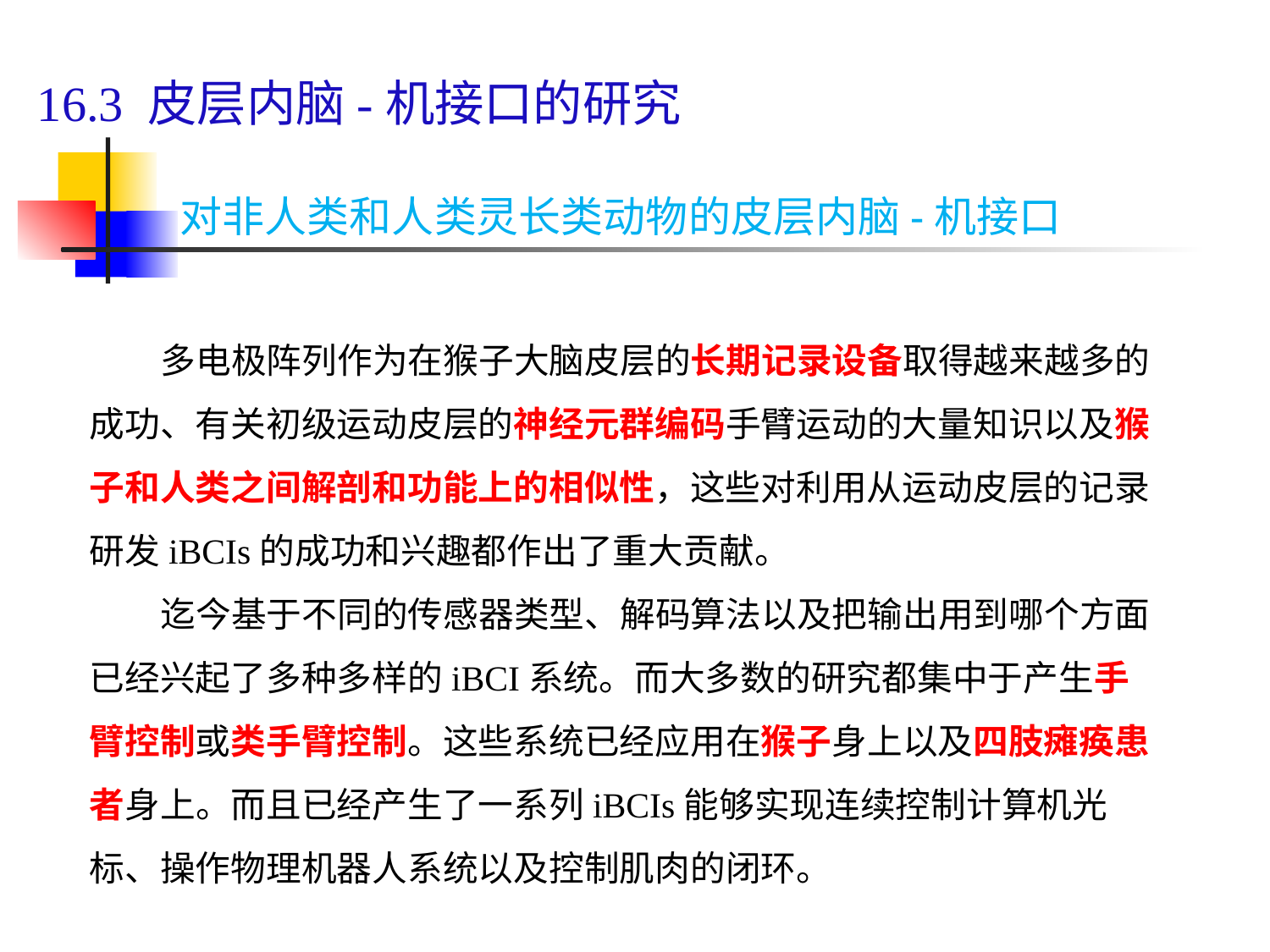

# 16.3 皮层内脑-机接口的研究
对非人类和人类灵长类动物的皮层内脑-机接口
        多电极阵列作为在猴子大脑皮层的长期记录设备取得越来越多的成功、有关初级运动皮层的神经元群编码手臂运动的大量知识以及猴子和人类之间解剖和功能上的相似性，这些对利用从运动皮层的记录研发iBCIs的成功和兴趣都作出了重大贡献。
        迄今基于不同的传感器类型、解码算法以及把输出用到哪个方面已经兴起了多种多样的iBCI系统。而大多数的研究都集中于产生手臂控制或类手臂控制。这些系统已经应用在猴子身上以及四肢瘫痪患者身上。而且已经产生了一系列iBCIs能够实现连续控制计算机光标、操作物理机器人系统以及控制肌肉的闭环。